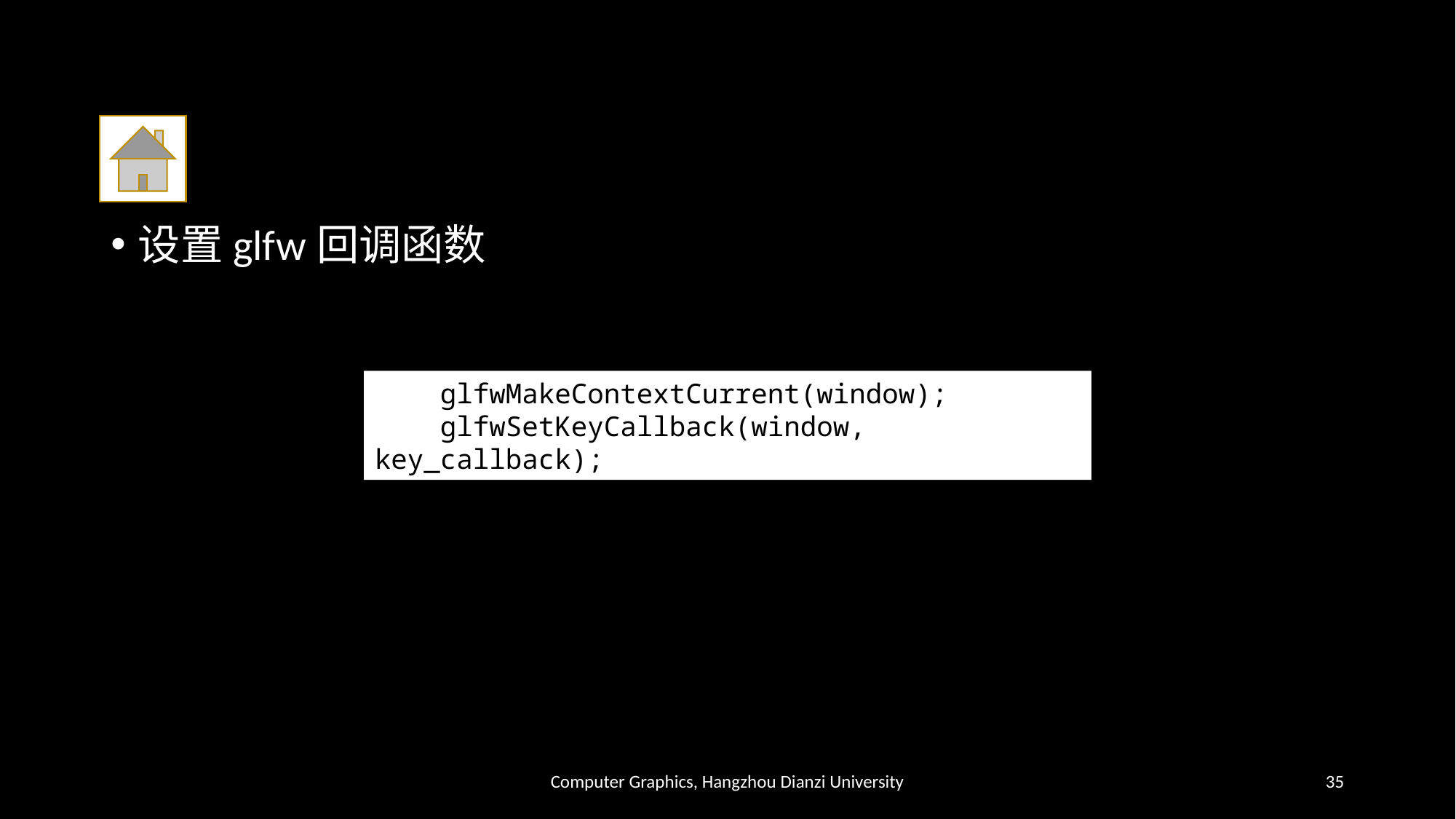

#

设置glfw回调函数
    glfwMakeContextCurrent(window);
    glfwSetKeyCallback(window, key_callback);
Computer Graphics, Hangzhou Dianzi University
35